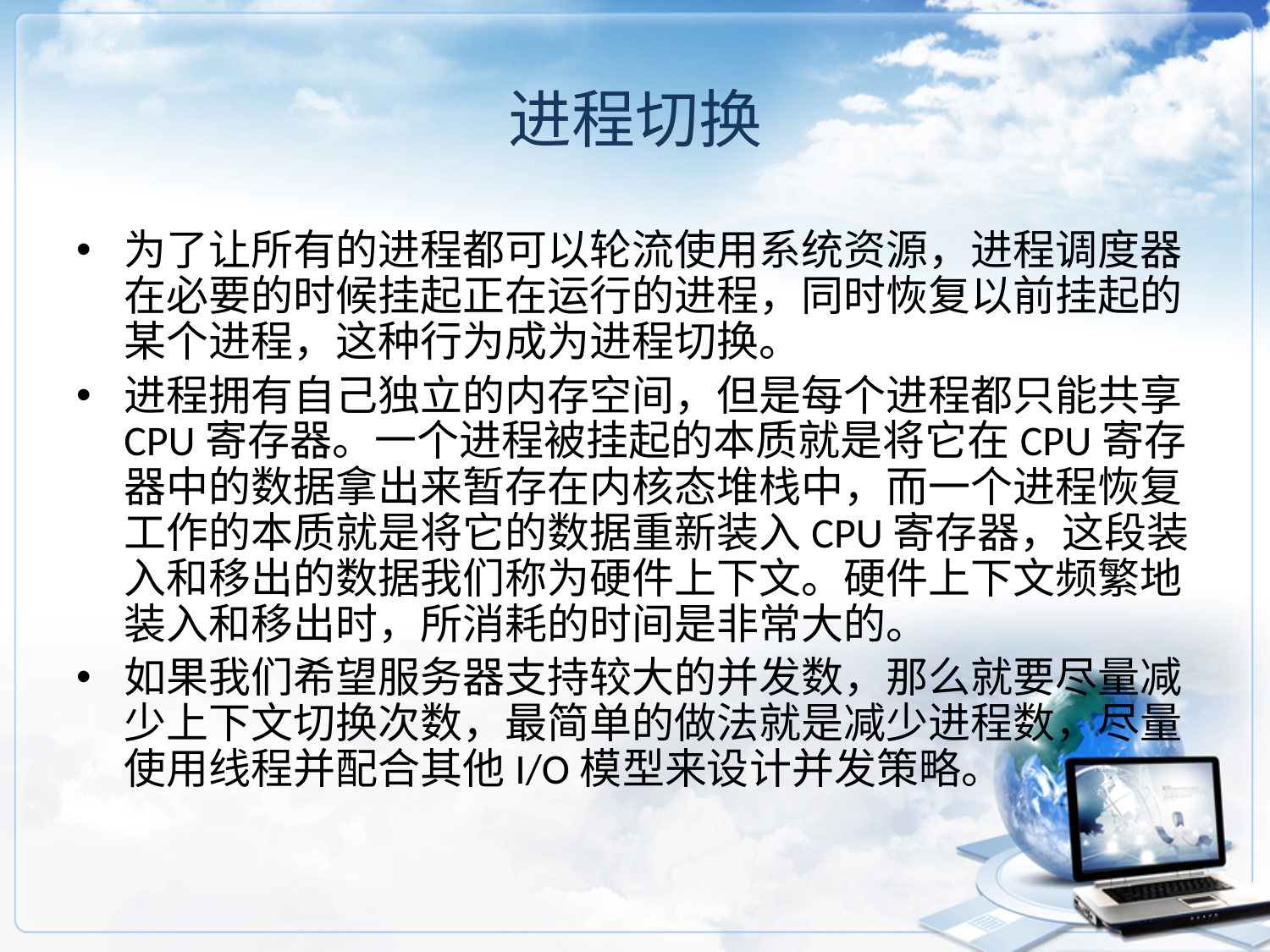

# 进程切换
为了让所有的进程都可以轮流使用系统资源，进程调度器在必要的时候挂起正在运行的进程，同时恢复以前挂起的某个进程，这种行为成为进程切换。
进程拥有自己独立的内存空间，但是每个进程都只能共享CPU寄存器。一个进程被挂起的本质就是将它在CPU寄存器中的数据拿出来暂存在内核态堆栈中，而一个进程恢复工作的本质就是将它的数据重新装入CPU寄存器，这段装入和移出的数据我们称为硬件上下文。硬件上下文频繁地装入和移出时，所消耗的时间是非常大的。
如果我们希望服务器支持较大的并发数，那么就要尽量减少上下文切换次数，最简单的做法就是减少进程数，尽量使用线程并配合其他I/O模型来设计并发策略。